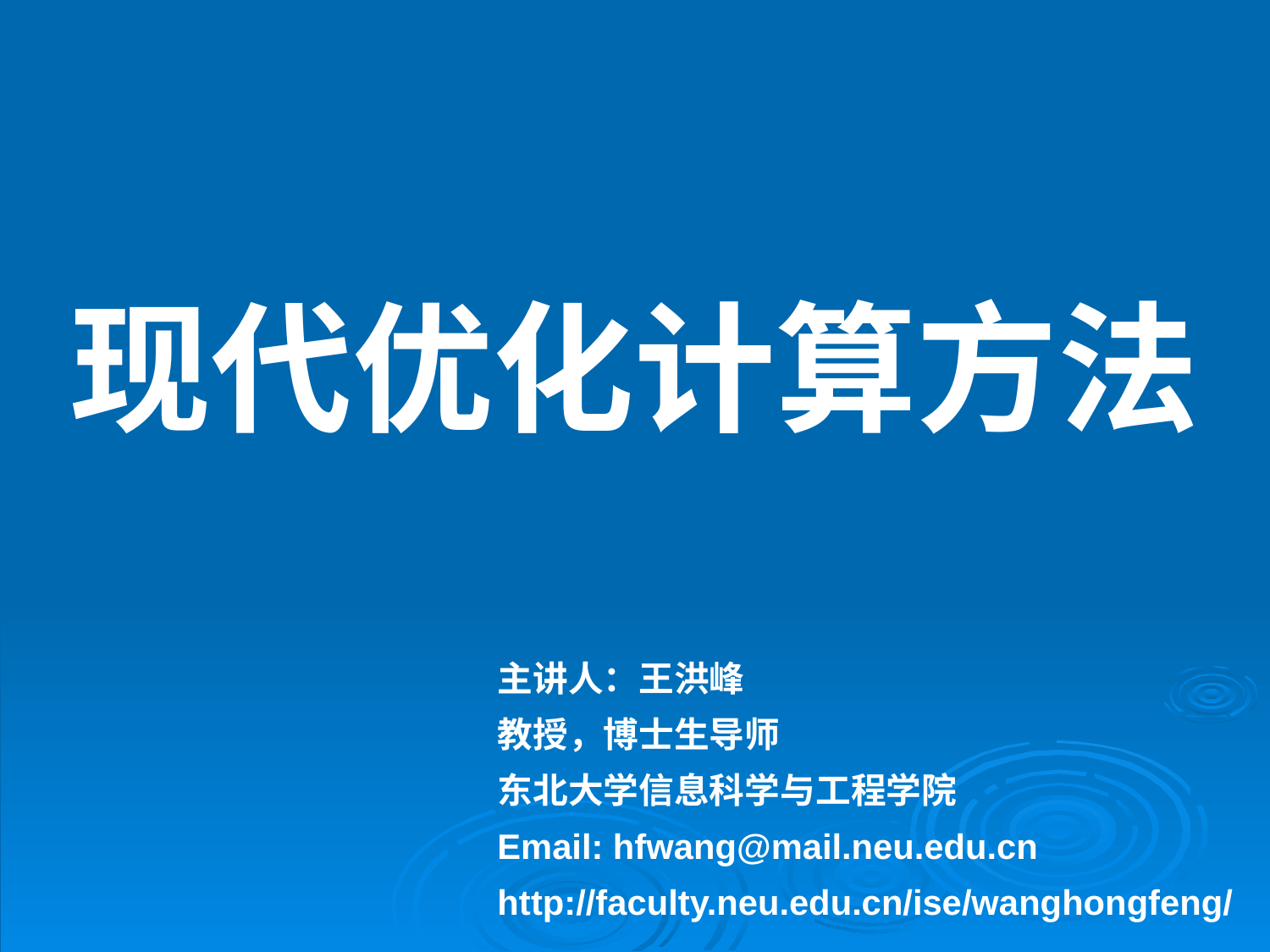

# 现代优化计算方法
主讲人：王洪峰
教授，博士生导师
东北大学信息科学与工程学院
Email: hfwang@mail.neu.edu.cn
http://faculty.neu.edu.cn/ise/wanghongfeng/